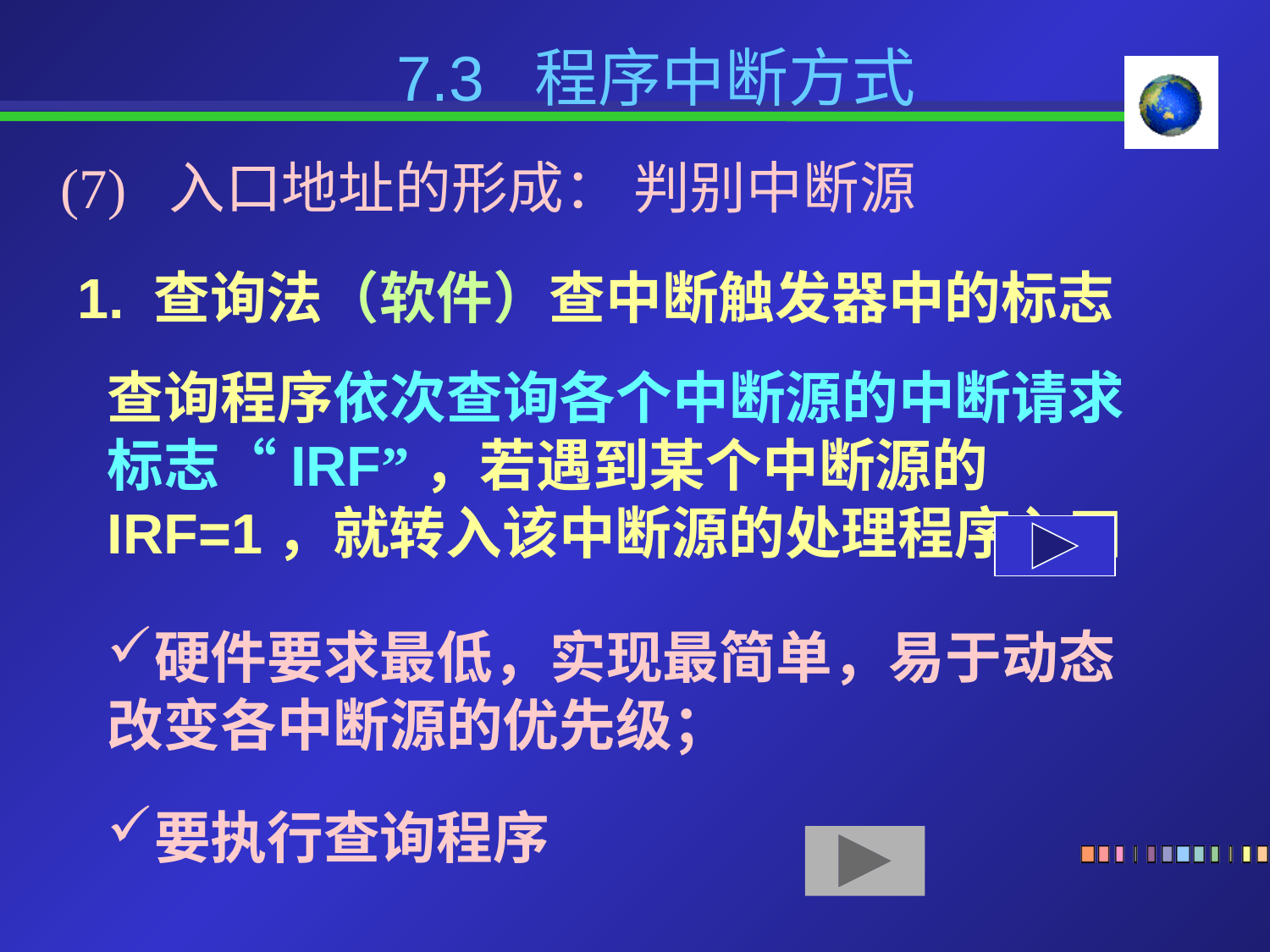

7.3  程序中断方式
(7)  入口地址的形成： 判别中断源
1. 查询法（软件）查中断触发器中的标志
查询程序依次查询各个中断源的中断请求标志“IRF”，若遇到某个中断源的IRF=1，就转入该中断源的处理程序入口

硬件要求最低，实现最简单，易于动态改变各中断源的优先级；
要执行查询程序

36